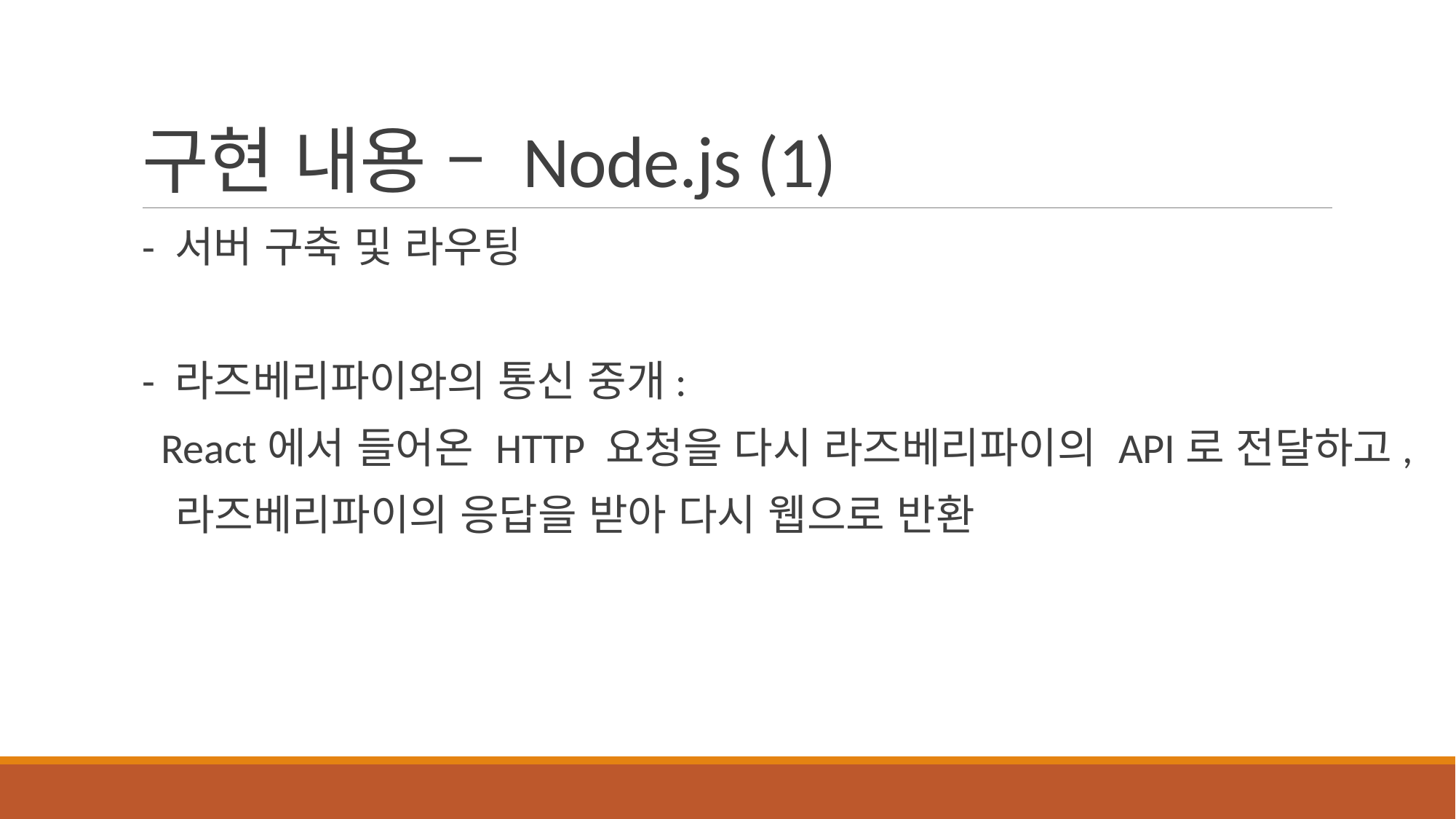

# 구현 내용 – Node.js (1)
- 서버 구축 및 라우팅

- 라즈베리파이와의 통신 중개:
  React에서 들어온 HTTP 요청을 다시 라즈베리파이의 API로 전달하고,
  라즈베리파이의 응답을 받아 다시 웹으로 반환